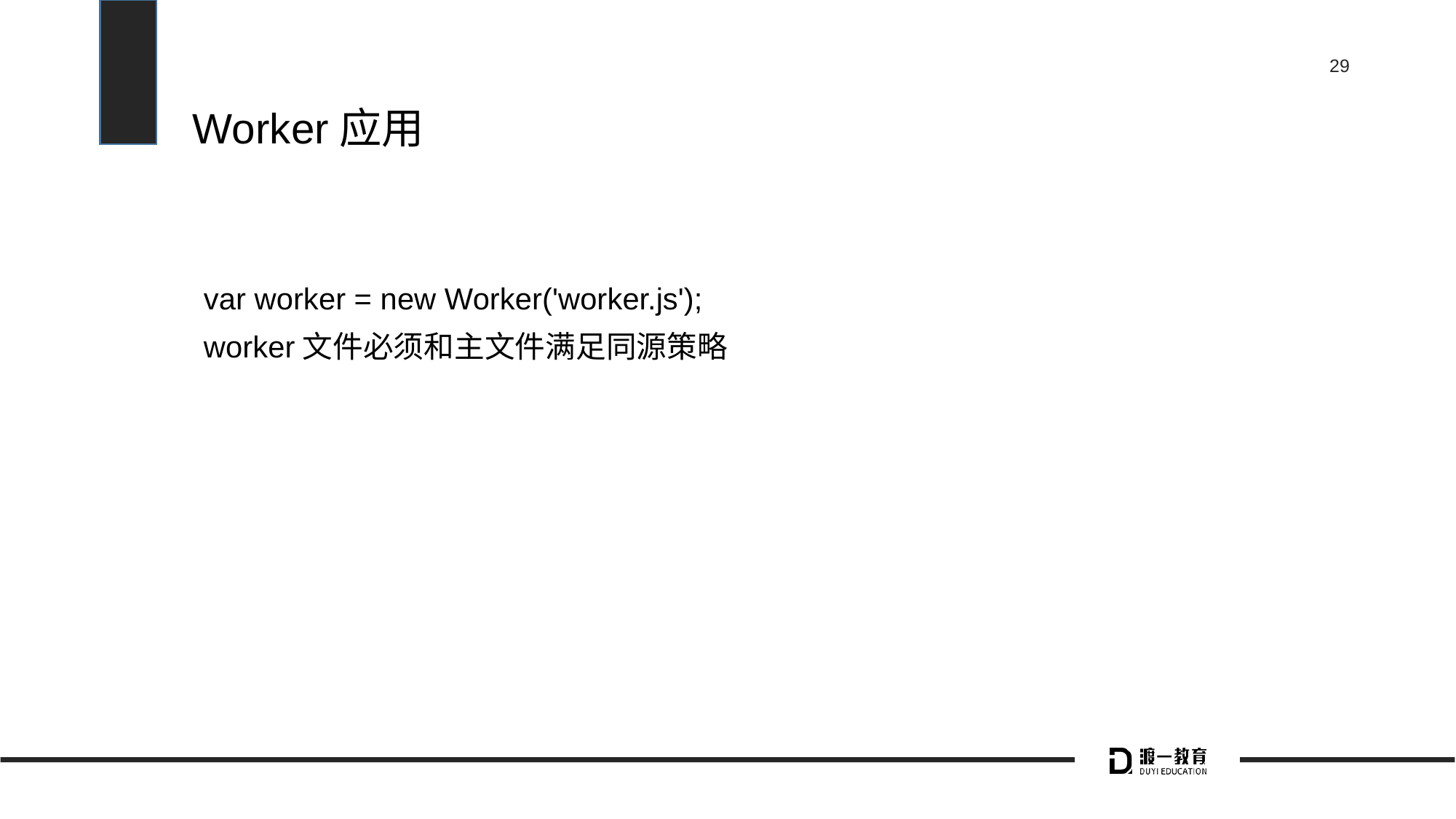

# Worker应用

var worker = new Worker('worker.js');
worker文件必须和主文件满足同源策略